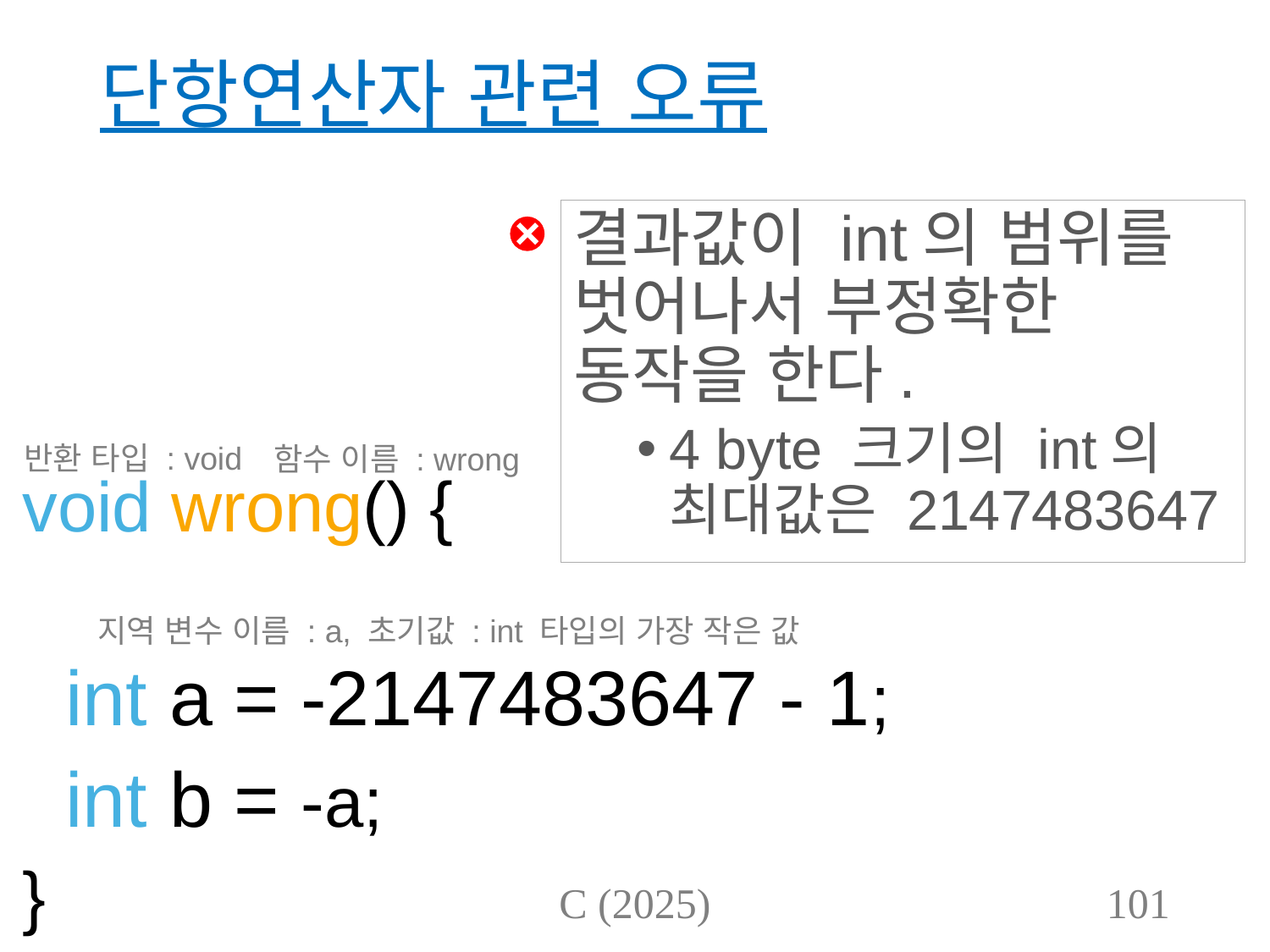

# 단항연산자 관련 오류
결과값이 int의 범위를 벗어나서 부정확한 동작을 한다.
4 byte 크기의 int의 최대값은 2147483647

반환 타입 : void
함수 이름 : wrong
void wrong() {

  int a = -2147483647 - 1;
  int b = -a;
}
지역 변수 이름 : a, 초기값 : int 타입의 가장 작은 값
C (2025)
101